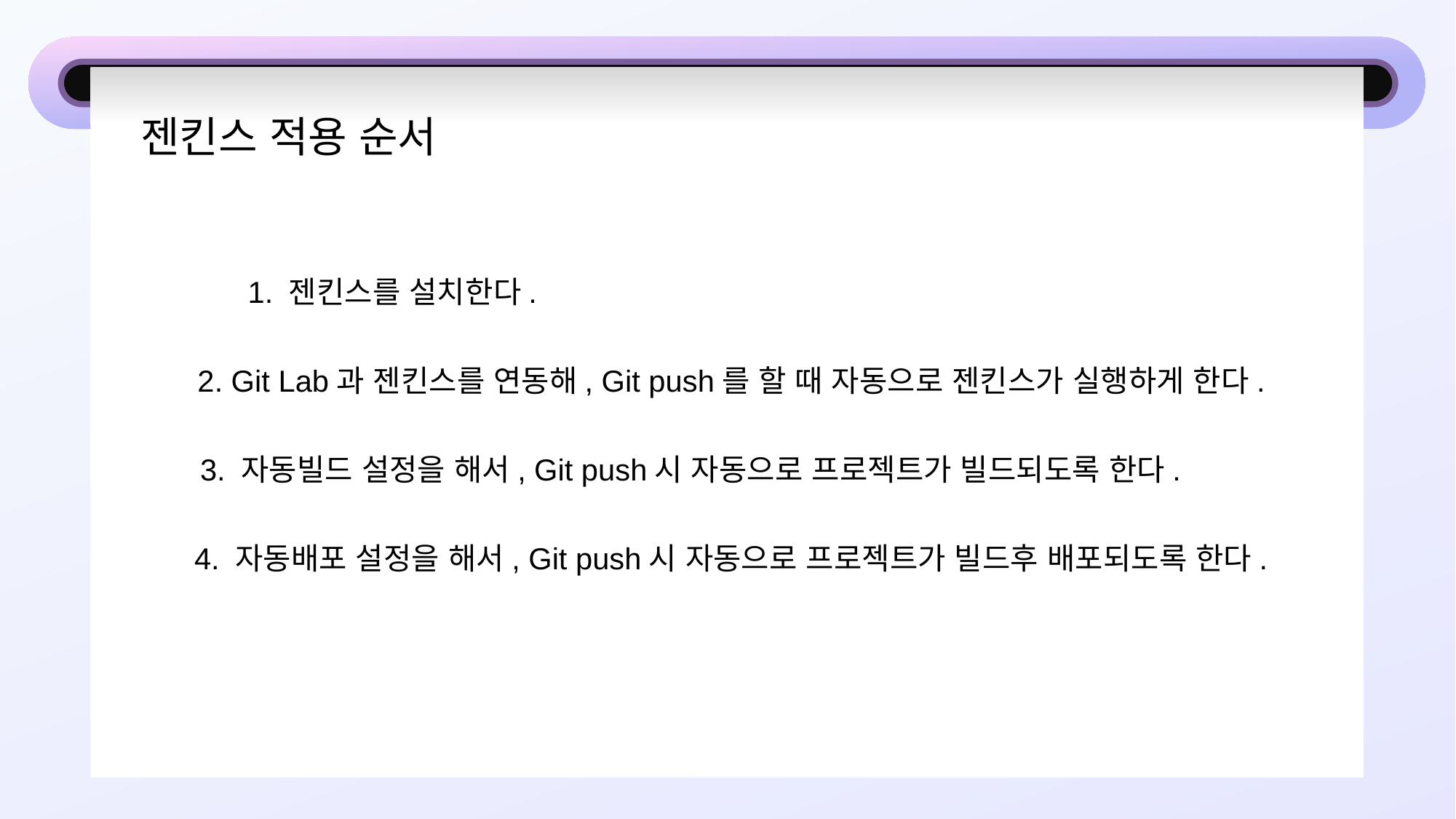

POWER POINT PRESENTATION
Enjoy your stylish business and campus life with BIZCAM

젠킨스 적용 순서
1. 젠킨스를 설치한다.
2. Git Lab과 젠킨스를 연동해, Git push를 할 때 자동으로 젠킨스가 실행하게 한다.
3. 자동빌드 설정을 해서, Git push시 자동으로 프로젝트가 빌드되도록 한다.
4. 자동배포 설정을 해서, Git push시 자동으로 프로젝트가 빌드후 배포되도록 한다.